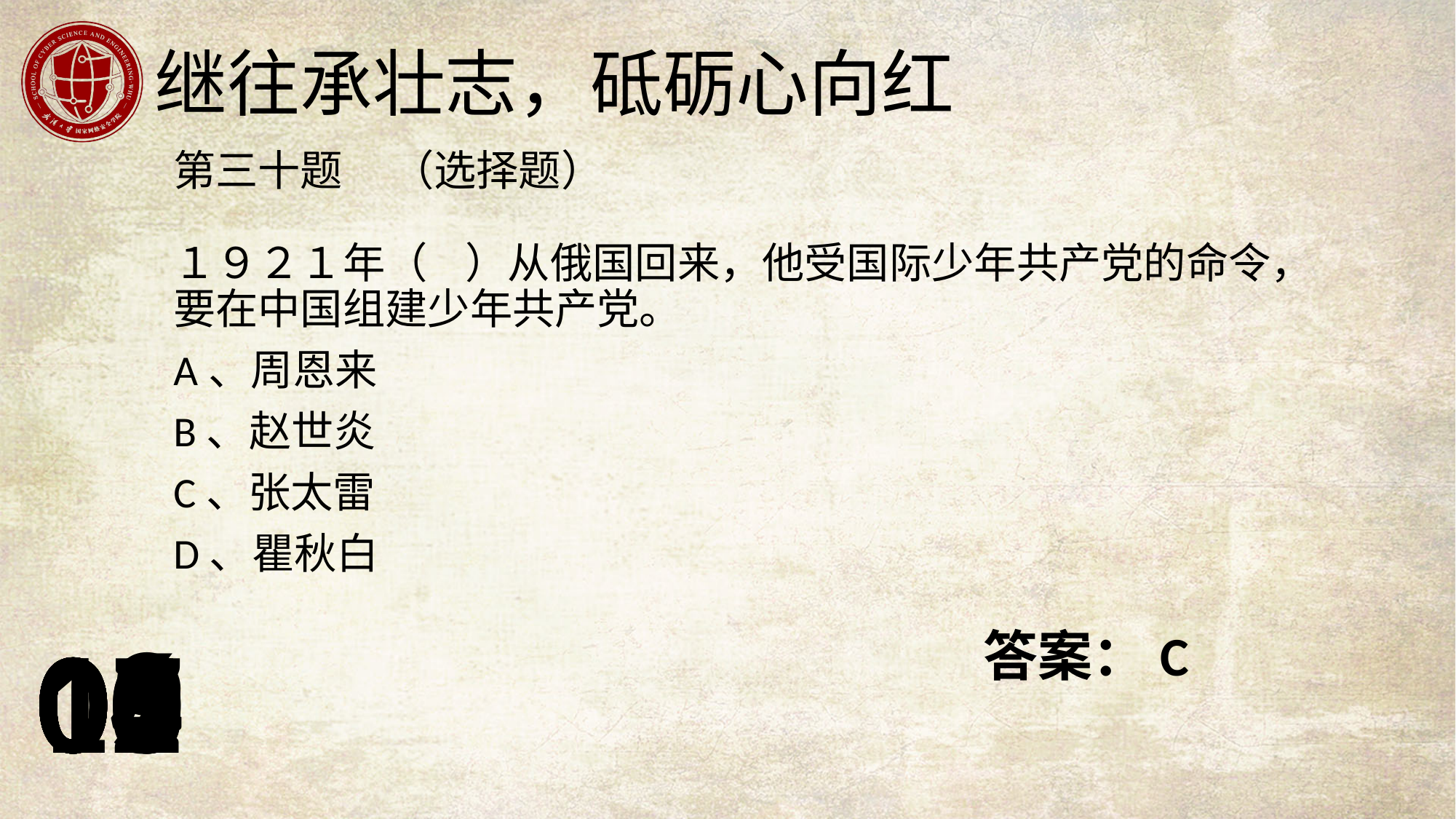

第三十题	（选择题）
１９２１年（    ）从俄国回来，他受国际少年共产党的命令，要在中国组建少年共产党。
A、周恩来
B、赵世炎
C、张太雷
D、瞿秋白
答案：C